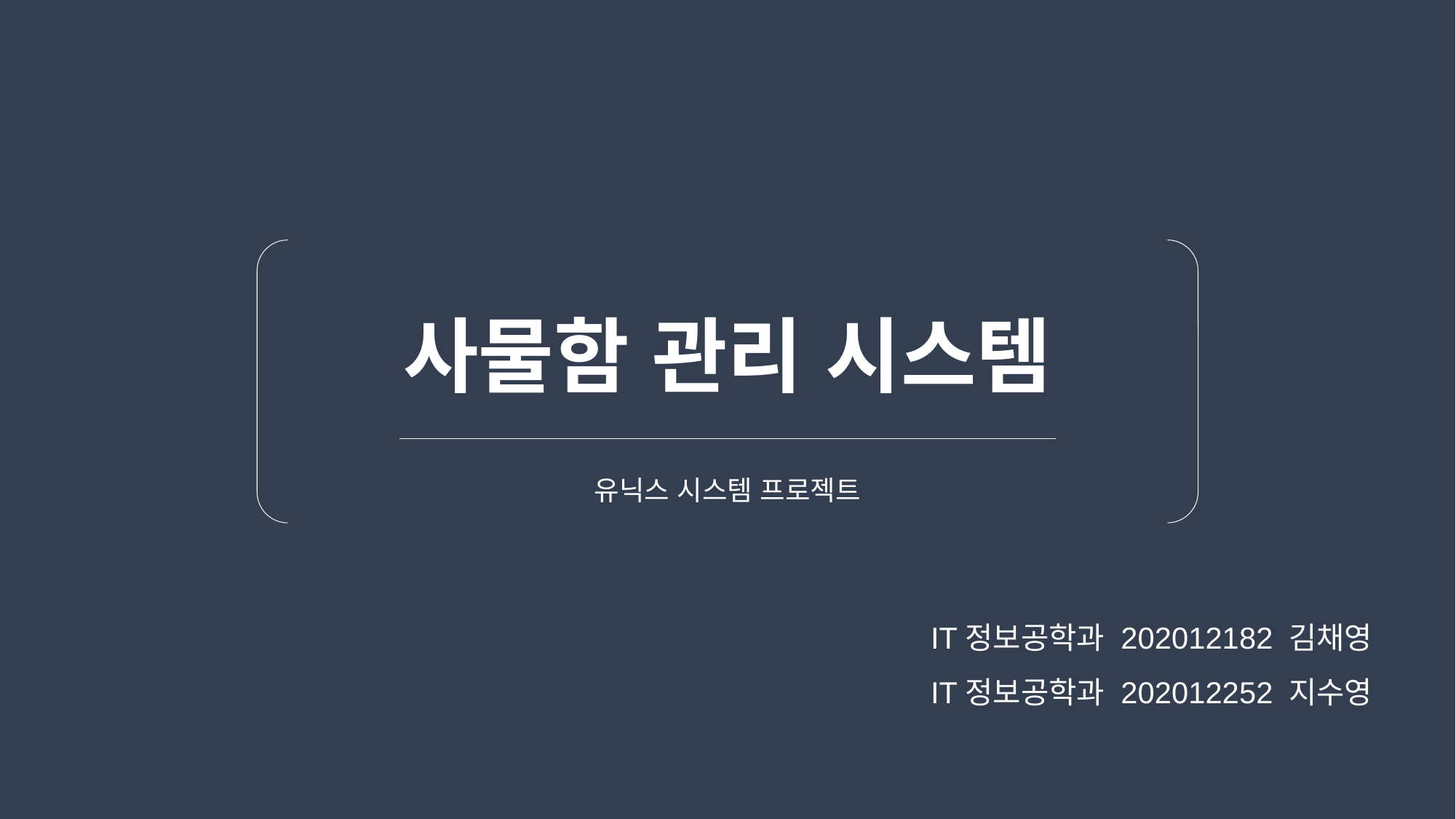

사물함 관리 시스템
유닉스 시스템 프로젝트
IT정보공학과 202012182 김채영
IT정보공학과 202012252 지수영